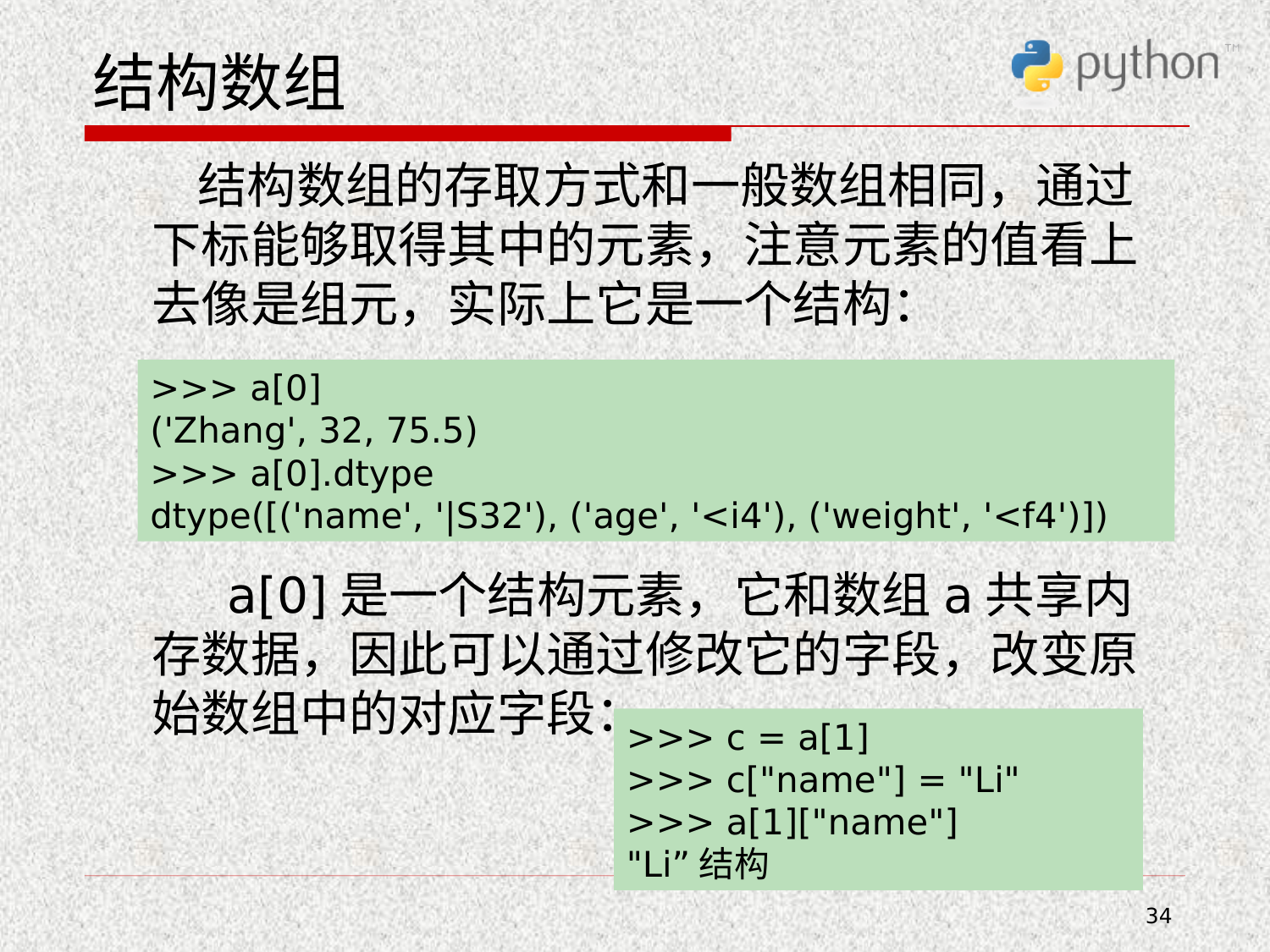

# 结构数组
         结构数组的存取方式和一般数组相同，通过下标能够取得其中的元素，注意元素的值看上去像是组元，实际上它是一个结构：

         a[0]是一个结构元素，它和数组a共享内存数据，因此可以通过修改它的字段，改变原始数组中的对应字段：
>>> a[0]
('Zhang', 32, 75.5)
>>> a[0].dtype
dtype([('name', '|S32'), ('age', '<i4'), ('weight', '<f4')])
>>> c = a[1]
>>> c["name"] = "Li"
>>> a[1]["name"]
"Li”结构
34